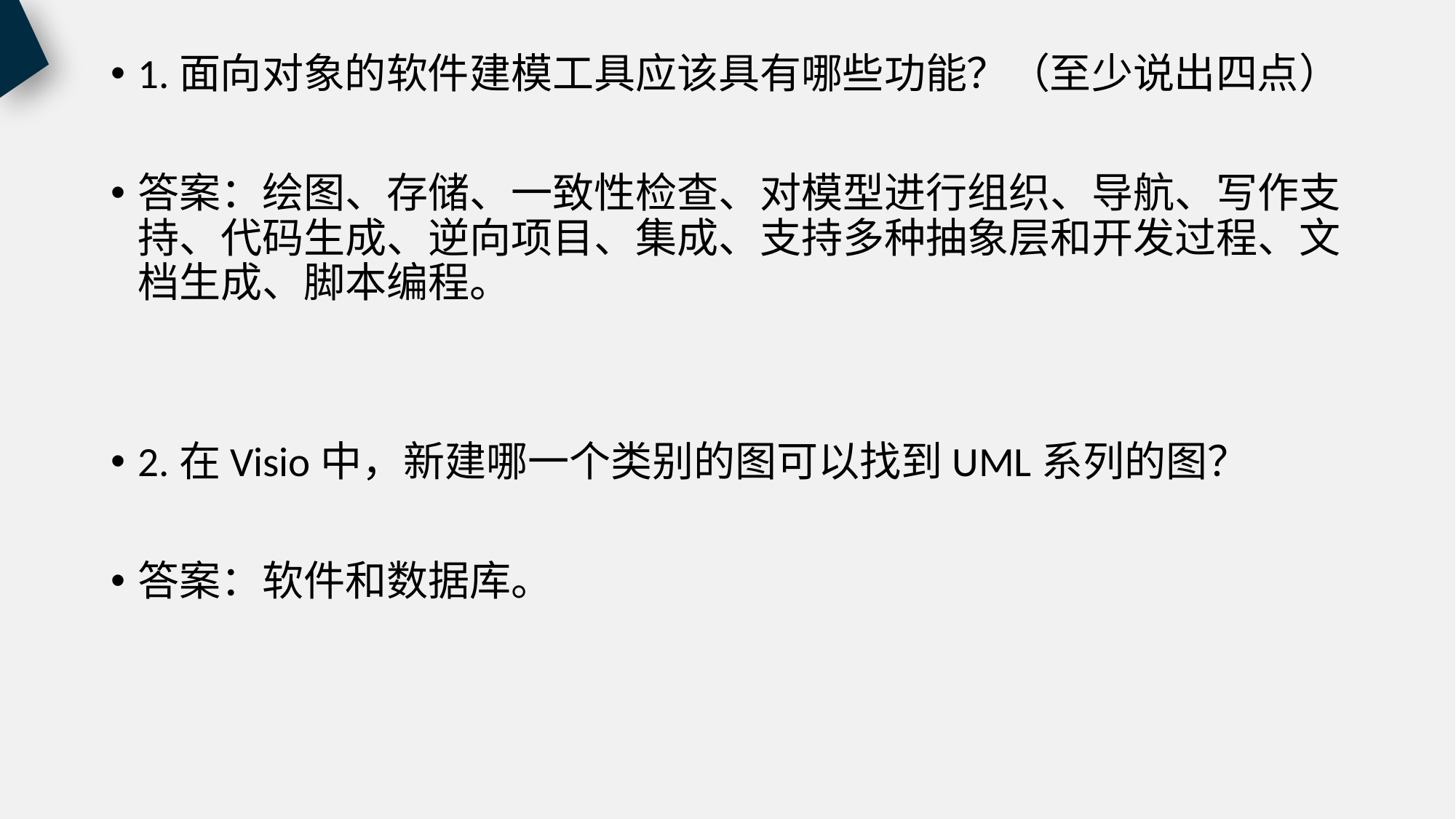

1.面向对象的软件建模工具应该具有哪些功能？（至少说出四点）

答案：绘图、存储、一致性检查、对模型进行组织、导航、写作支持、代码生成、逆向项目、集成、支持多种抽象层和开发过程、文档生成、脚本编程。

2.在Visio中，新建哪一个类别的图可以找到UML系列的图？

答案：软件和数据库。